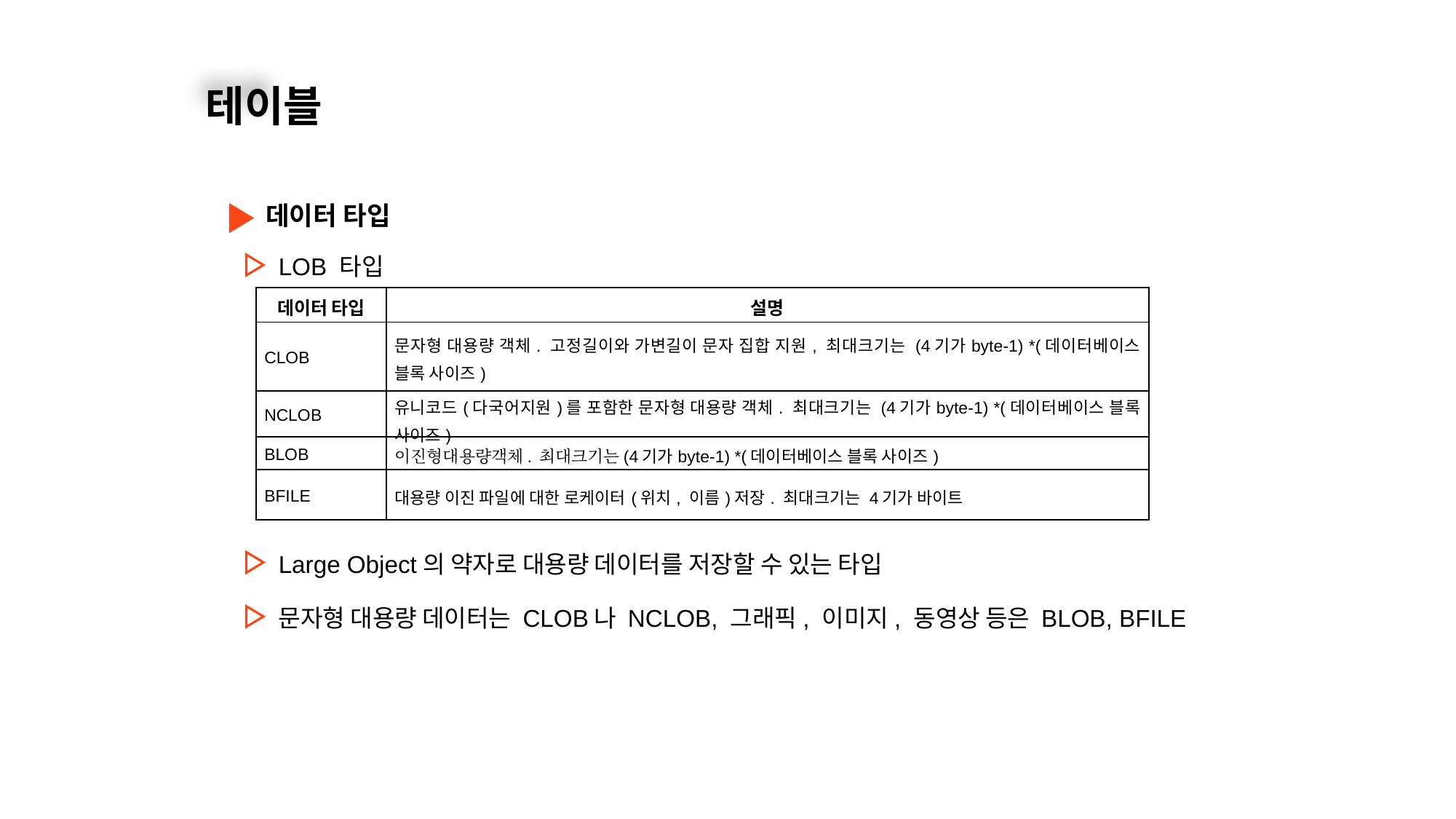

테이블

데이터 타입

LOB 타입

| 데이터 타입 | 설명 |
| --- | --- |
| CLOB | 문자형 대용량 객체. 고정길이와 가변길이 문자 집합 지원, 최대크기는 (4기가byte-1) \*(데이터베이스 블록 사이즈) |
| NCLOB | 유니코드(다국어지원)를 포함한 문자형 대용량 객체. 최대크기는 (4기가byte-1) \*(데이터베이스 블록 사이즈) |
| BLOB | 이진형대용량객체. 최대크기는(4기가byte-1) \*(데이터베이스 블록 사이즈) |
| BFILE | 대용량 이진 파일에 대한 로케이터(위치, 이름)저장. 최대크기는 4기가 바이트 |

Large Object의 약자로 대용량 데이터를 저장할 수 있는 타입

문자형 대용량 데이터는 CLOB나 NCLOB, 그래픽, 이미지, 동영상 등은 BLOB, BFILE